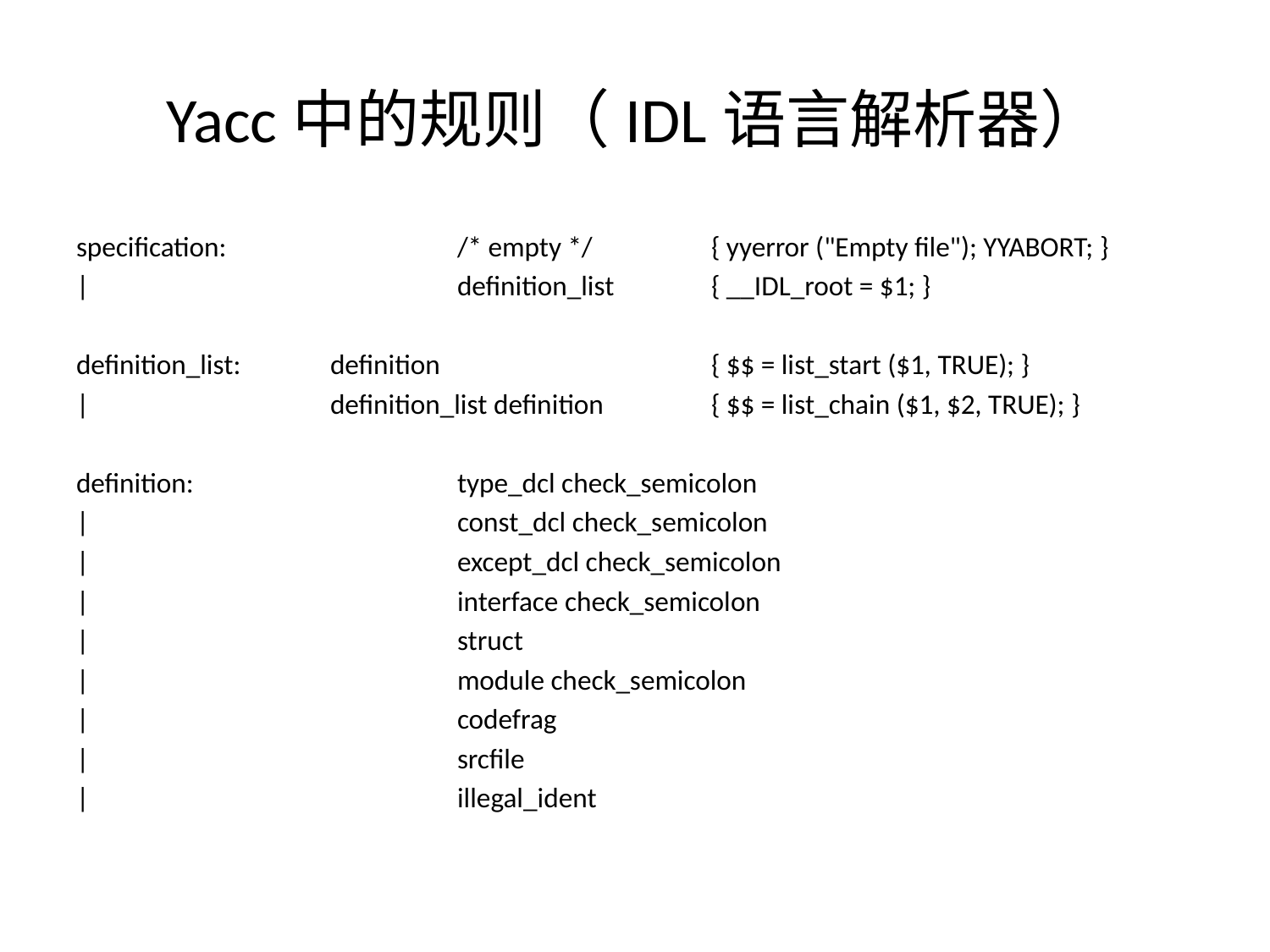

# Yacc中的规则（IDL语言解析器）
specification:		/* empty */	{ yyerror ("Empty file"); YYABORT; }
|			definition_list	{ __IDL_root = $1; }

definition_list:	definition			{ $$ = list_start ($1, TRUE); }
|		definition_list definition	{ $$ = list_chain ($1, $2, TRUE); }

definition:			type_dcl check_semicolon
|			const_dcl check_semicolon
|			except_dcl check_semicolon
|			interface check_semicolon
|			struct
|			module check_semicolon
|			codefrag
|			srcfile
|			illegal_ident